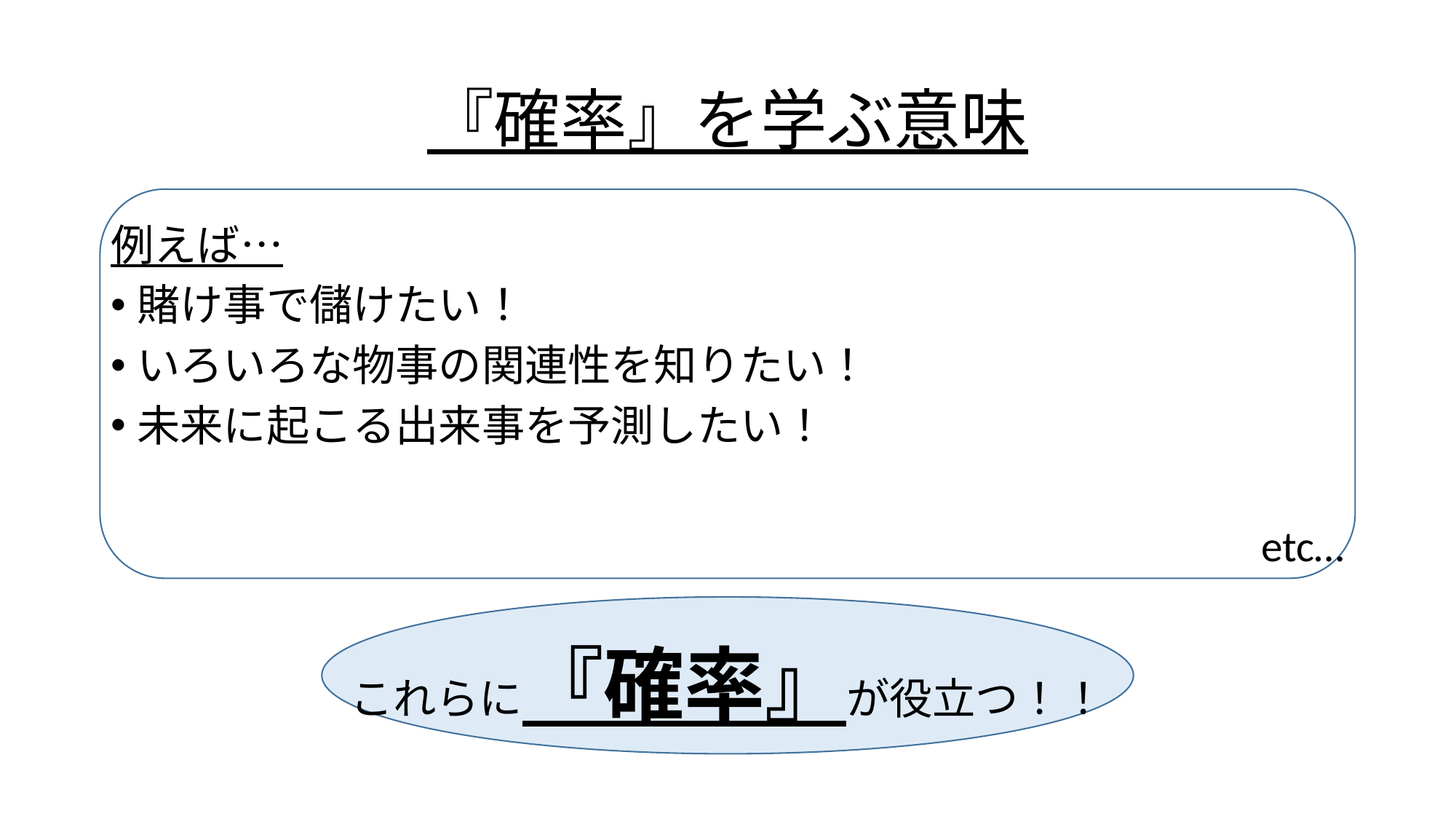

# 『確率』を学ぶ意味

例えば…
賭け事で儲けたい！
いろいろな物事の関連性を知りたい！
未来に起こる出来事を予測したい！

etc…

これらに『確率』が役立つ！！